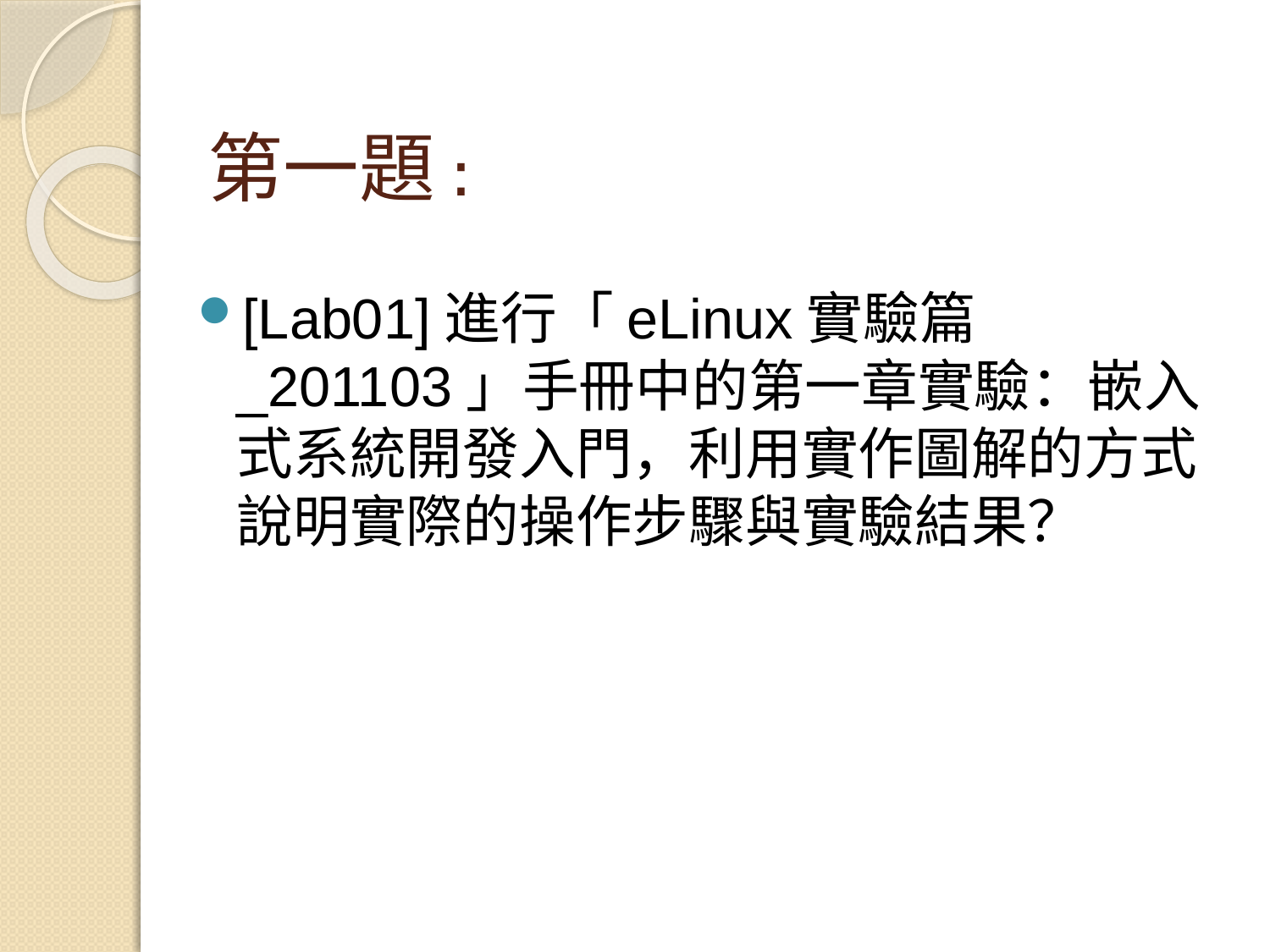

第一題:
[Lab01]進行「eLinux實驗篇_201103」手冊中的第一章實驗：嵌入式系統開發入門，利用實作圖解的方式說明實際的操作步驟與實驗結果？